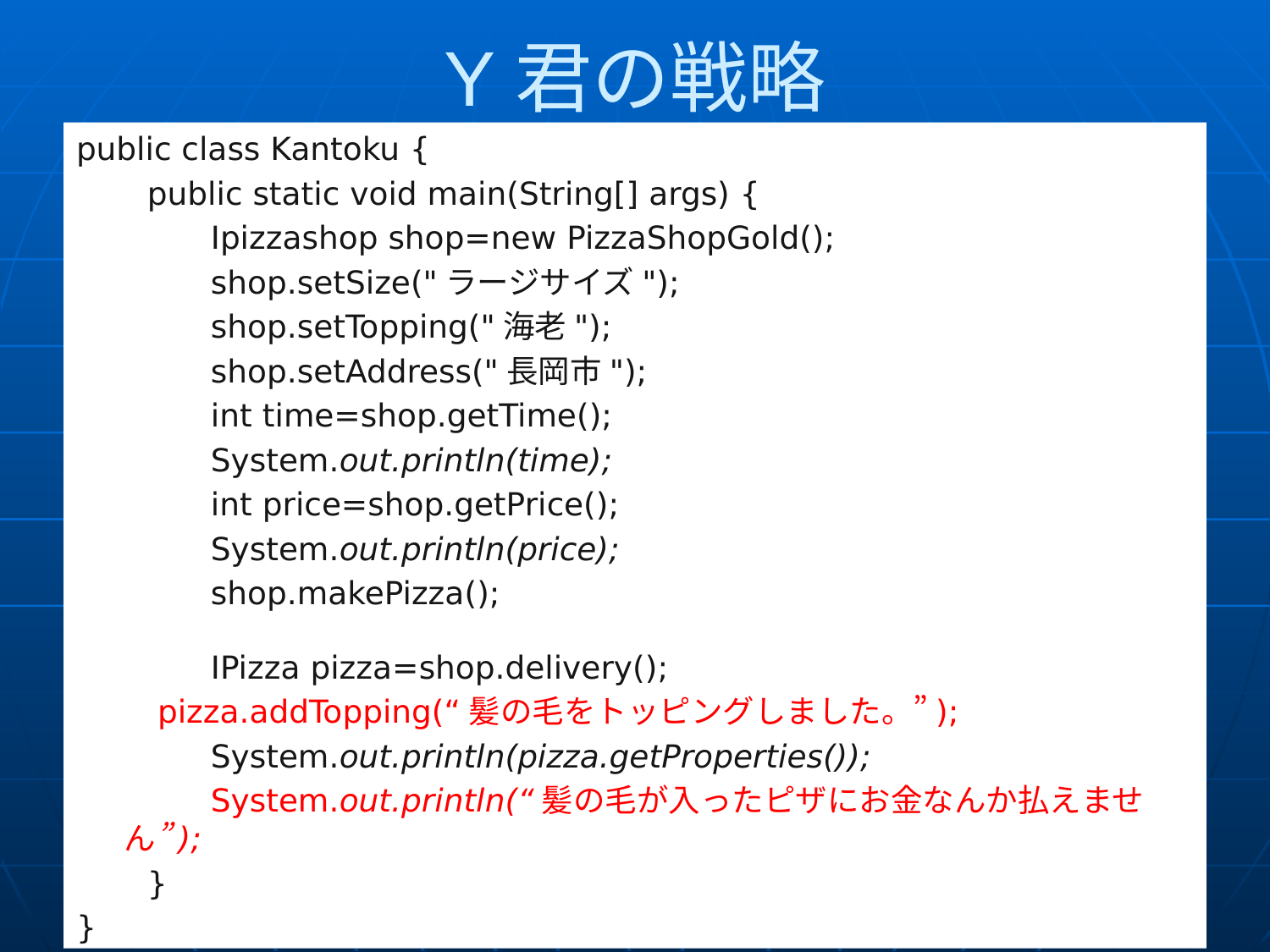

# Y君の戦略
public class Kantoku {
　　public static void main(String[] args) {
　　　　Ipizzashop shop=new PizzaShopGold();
　　　　shop.setSize("ラージサイズ");
　　　　shop.setTopping("海老");
　　　　shop.setAddress("長岡市");
　　　　int time=shop.getTime();
　　　　System.out.println(time);
　　　　int price=shop.getPrice();
　　　　System.out.println(price);
　　　　shop.makePizza();

　　　　IPizza pizza=shop.delivery();
        pizza.addTopping(“髪の毛をトッピングしました。”);
　　　　System.out.println(pizza.getProperties());
　　　　System.out.println(“髪の毛が入ったピザにお金なんか払えません”);
　　}
}